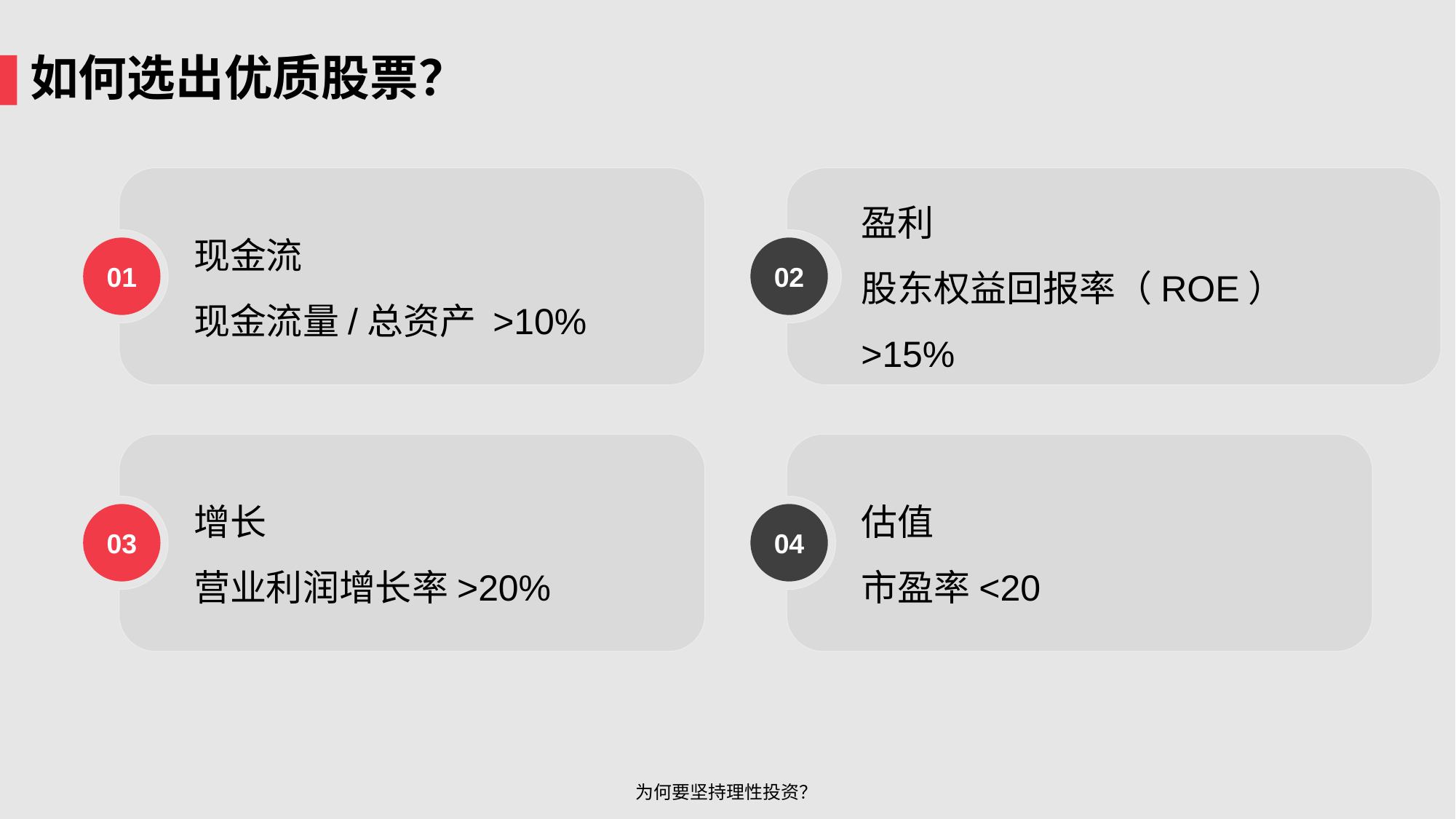

如何选出优质股票？
现金流
现金流量/总资产 >10%
盈利
股东权益回报率（ROE） >15%
01
02
增长
营业利润增长率>20%
估值
市盈率<20
03
04

为何要坚持理性投资？